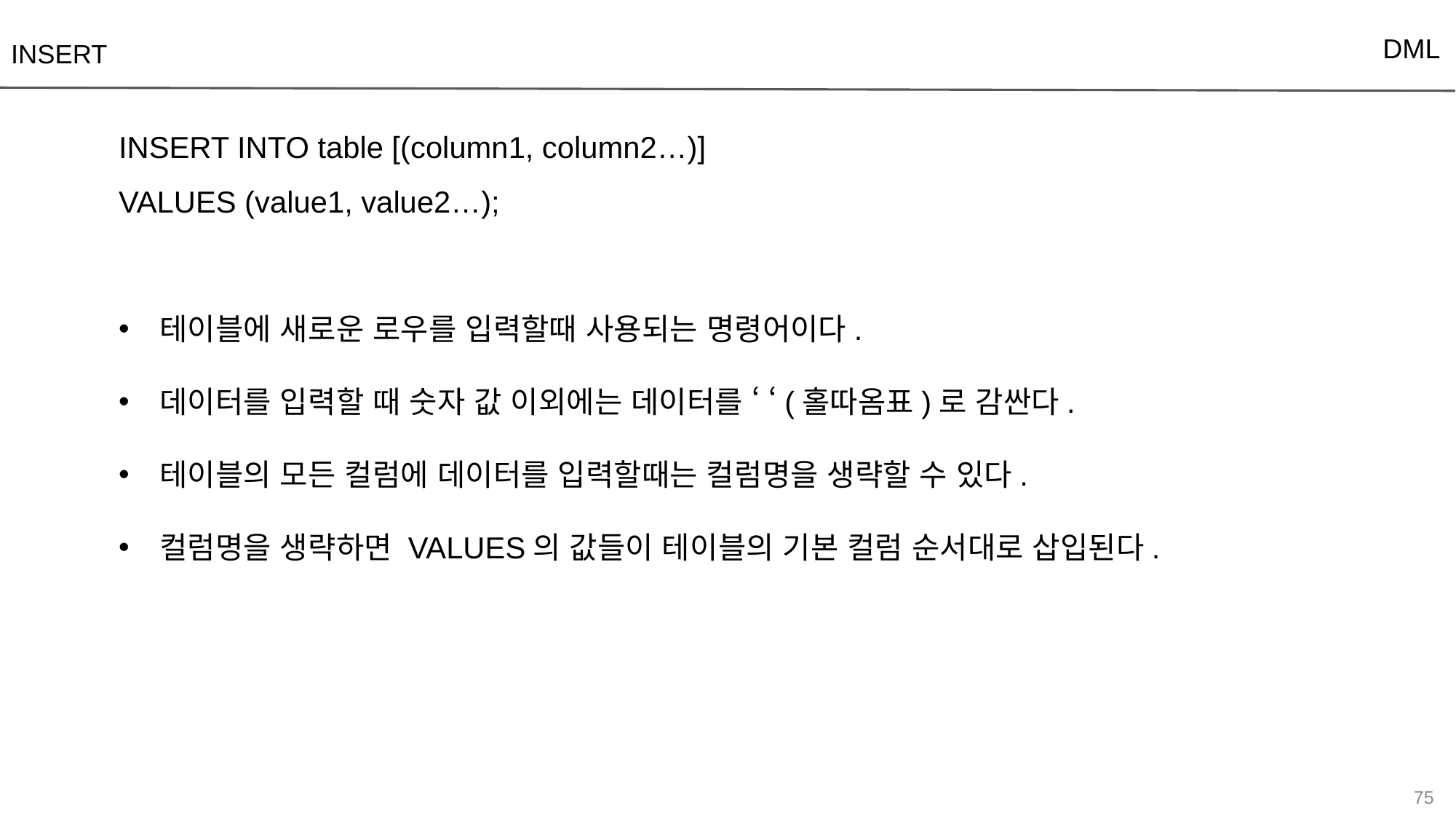

INSERT
DML
INSERT INTO table [(column1, column2…)]
VALUES (value1, value2…);

테이블에 새로운 로우를 입력할때 사용되는 명령어이다.
데이터를 입력할 때 숫자 값 이외에는 데이터를 ‘ ‘(홀따옴표)로 감싼다.
테이블의 모든 컬럼에 데이터를 입력할때는 컬럼명을 생략할 수 있다.
컬럼명을 생략하면 VALUES의 값들이 테이블의 기본 컬럼 순서대로 삽입된다.
75